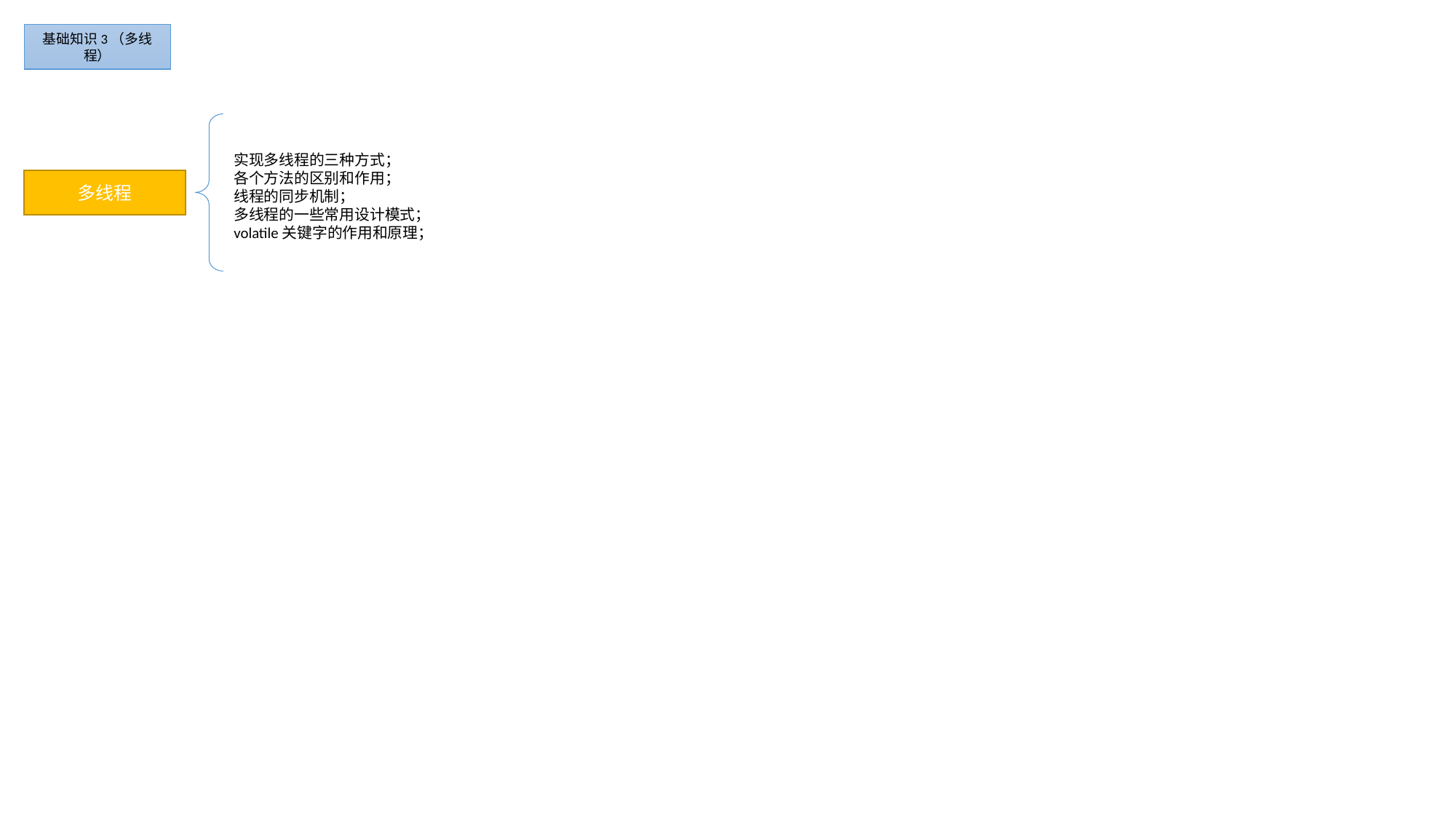

基础知识3（多线程）

实现多线程的三种方式；
各个方法的区别和作用；
线程的同步机制；
多线程的一些常用设计模式；
volatile关键字的作用和原理；
多线程